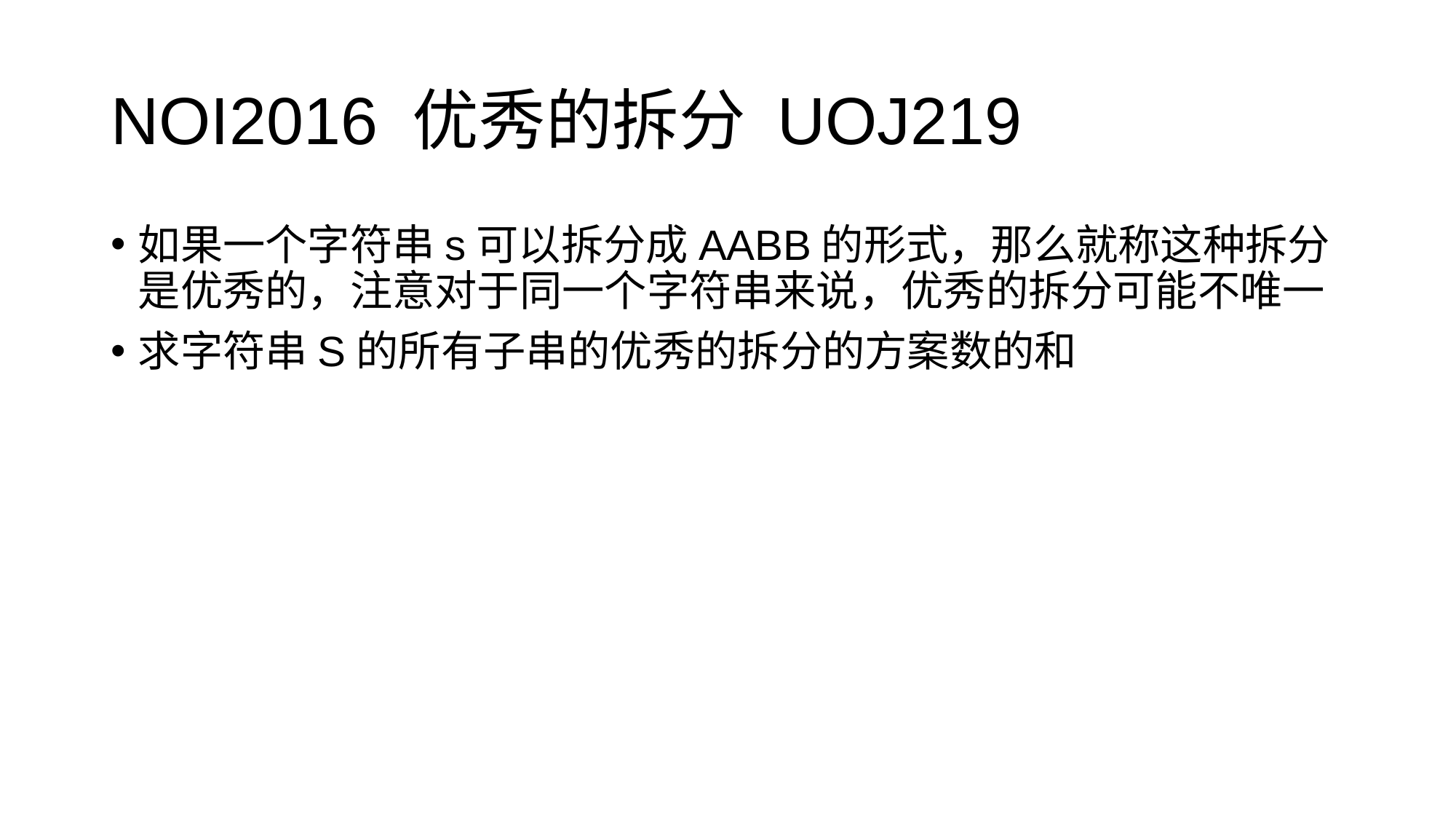

# NOI2016 优秀的拆分 UOJ219
如果一个字符串s可以拆分成AABB的形式，那么就称这种拆分是优秀的，注意对于同一个字符串来说，优秀的拆分可能不唯一
求字符串S的所有子串的优秀的拆分的方案数的和